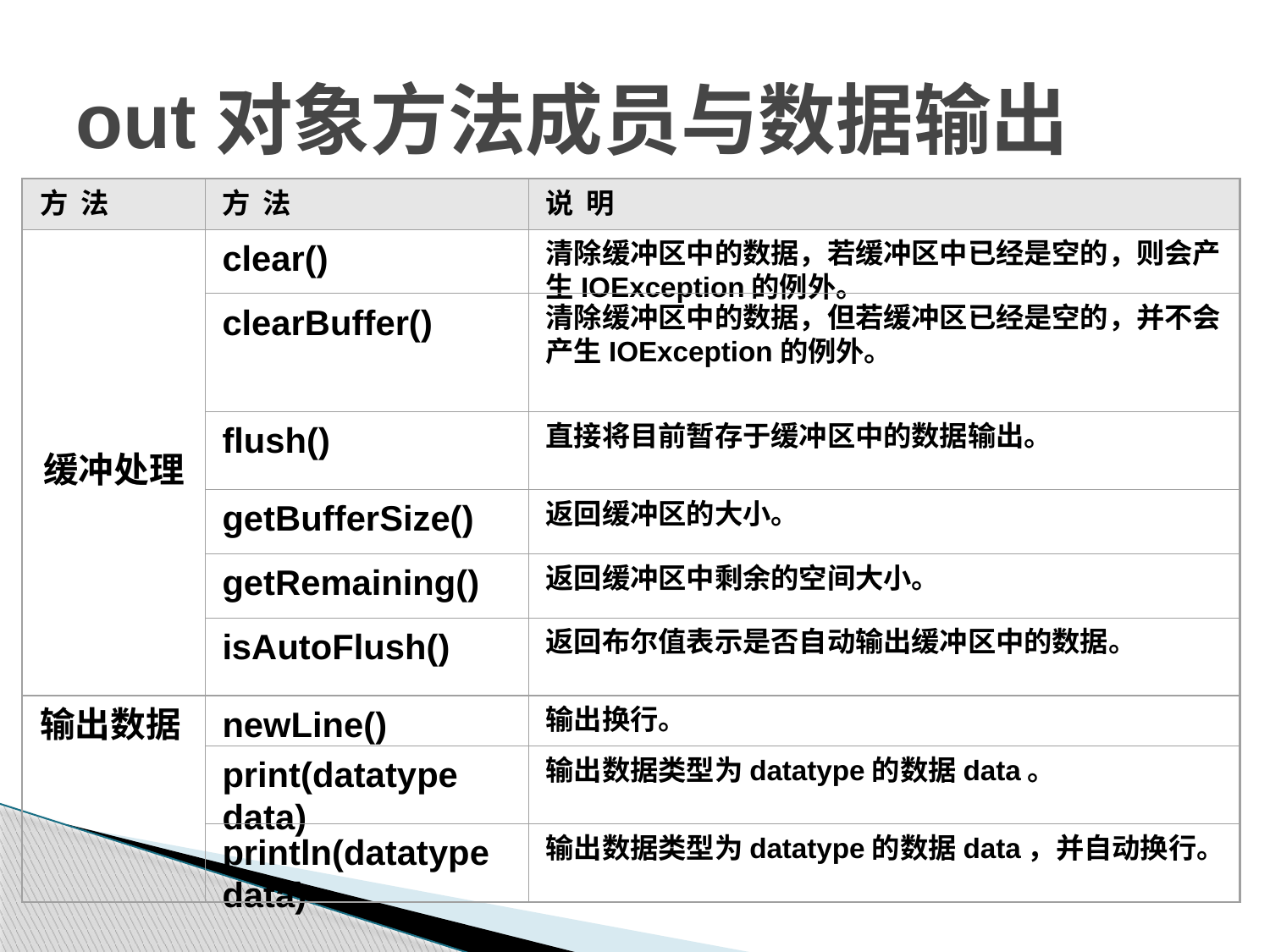

# out对象方法成员与数据输出

方  法

方  法

说  明

缓冲处理

clear()

清除缓冲区中的数据，若缓冲区中已经是空的，则会产生IOException的例外。

clearBuffer()

清除缓冲区中的数据，但若缓冲区已经是空的，并不会产生IOException的例外。

flush()

直接将目前暂存于缓冲区中的数据输出。

getBufferSize()

返回缓冲区的大小。

getRemaining()

返回缓冲区中剩余的空间大小。

isAutoFlush()

返回布尔值表示是否自动输出缓冲区中的数据。

输出数据

newLine()

输出换行。

print(datatype data)

输出数据类型为datatype的数据data。

println(datatype data)

输出数据类型为datatype的数据data，并自动换行。